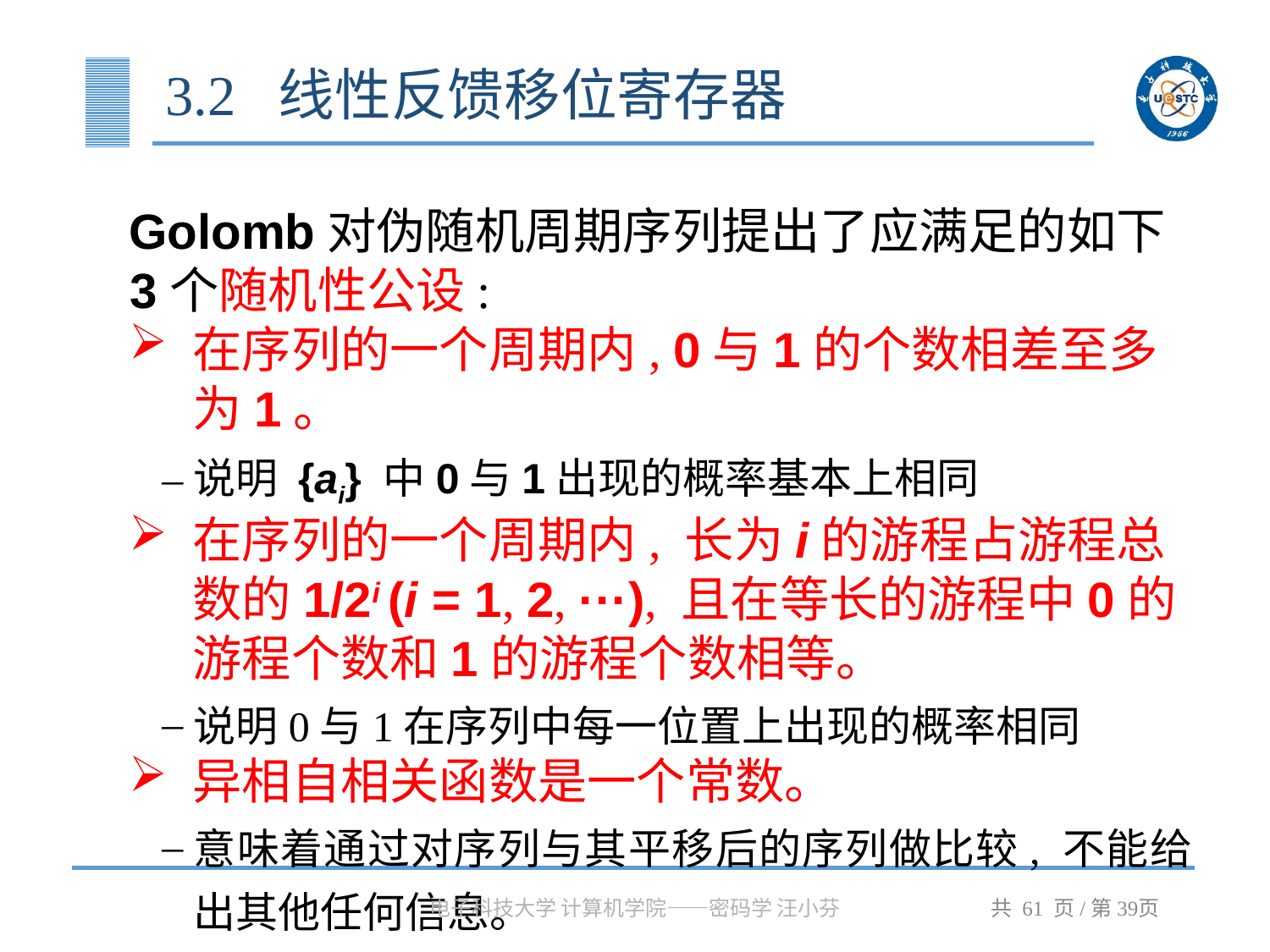

# 3.2  线性反馈移位寄存器
Golomb对伪随机周期序列提出了应满足的如下3个随机性公设:
在序列的一个周期内, 0与1的个数相差至多为1。
说明 {ai} 中0与1出现的概率基本上相同
在序列的一个周期内, 长为i的游程占游程总数的1/2i (i = 1, 2, ···), 且在等长的游程中0的游程个数和1的游程个数相等。
说明0与1在序列中每一位置上出现的概率相同
异相自相关函数是一个常数。
意味着通过对序列与其平移后的序列做比较, 不能给出其他任何信息。

电子科技大学 计算机学院——密码学 汪小芬
共 61 页/第39页